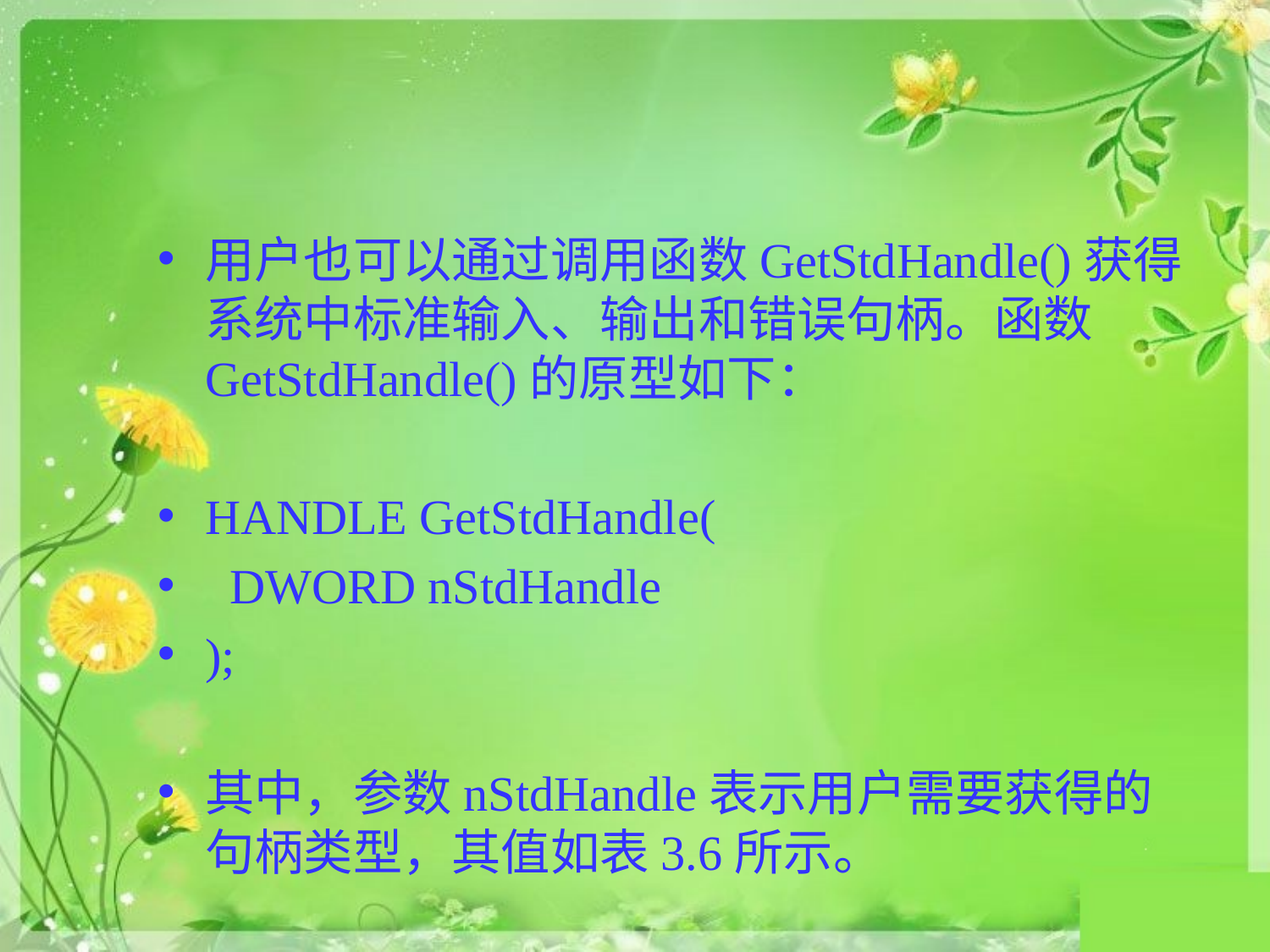

#
用户也可以通过调用函数GetStdHandle()获得系统中标准输入、输出和错误句柄。函数GetStdHandle()的原型如下：

HANDLE GetStdHandle(
  DWORD nStdHandle
);

其中，参数nStdHandle表示用户需要获得的句柄类型，其值如表3.6所示。